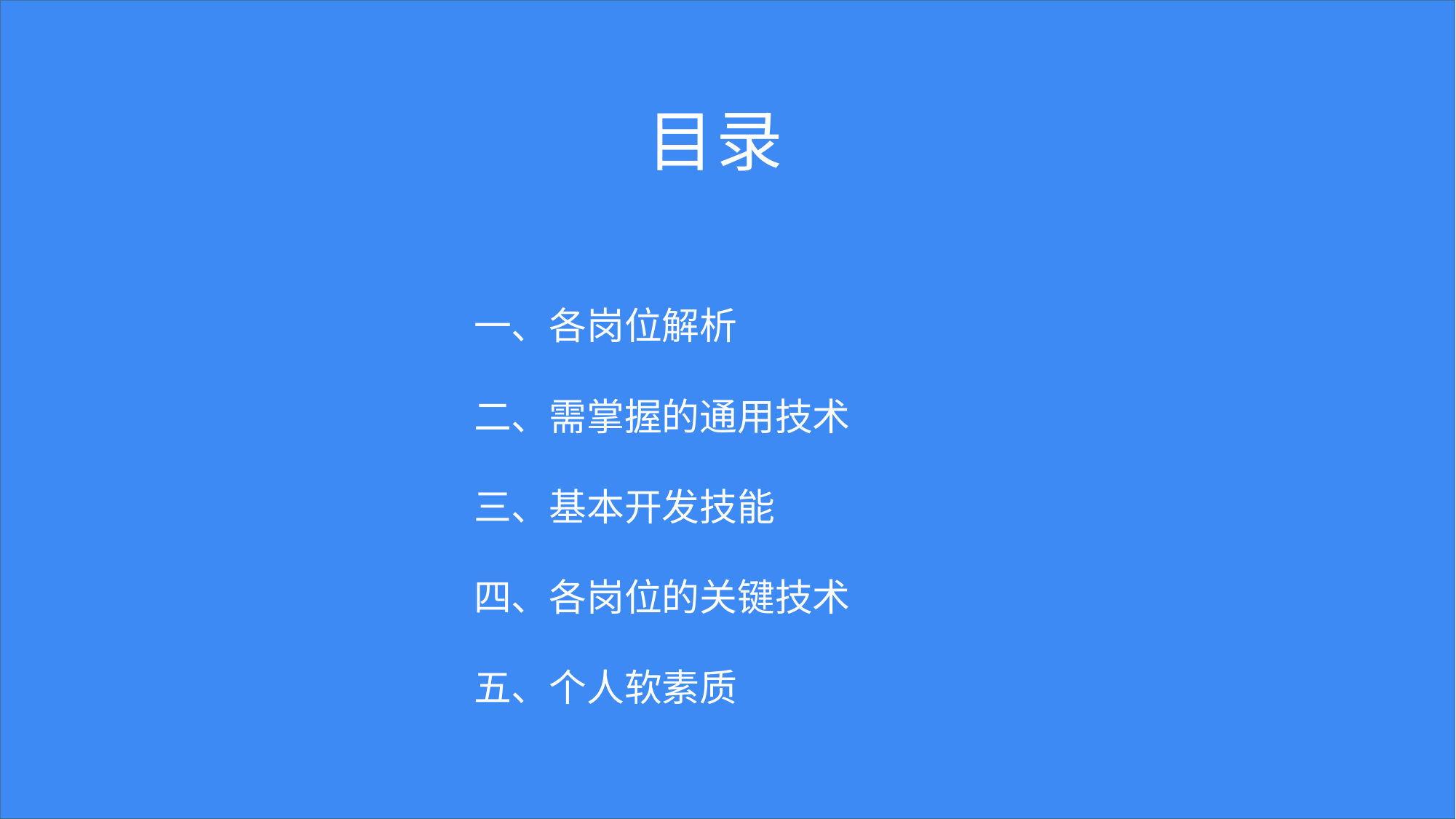

目录
一、各岗位解析
二、需掌握的通用技术
三、基本开发技能
四、各岗位的关键技术
五、个人软素质